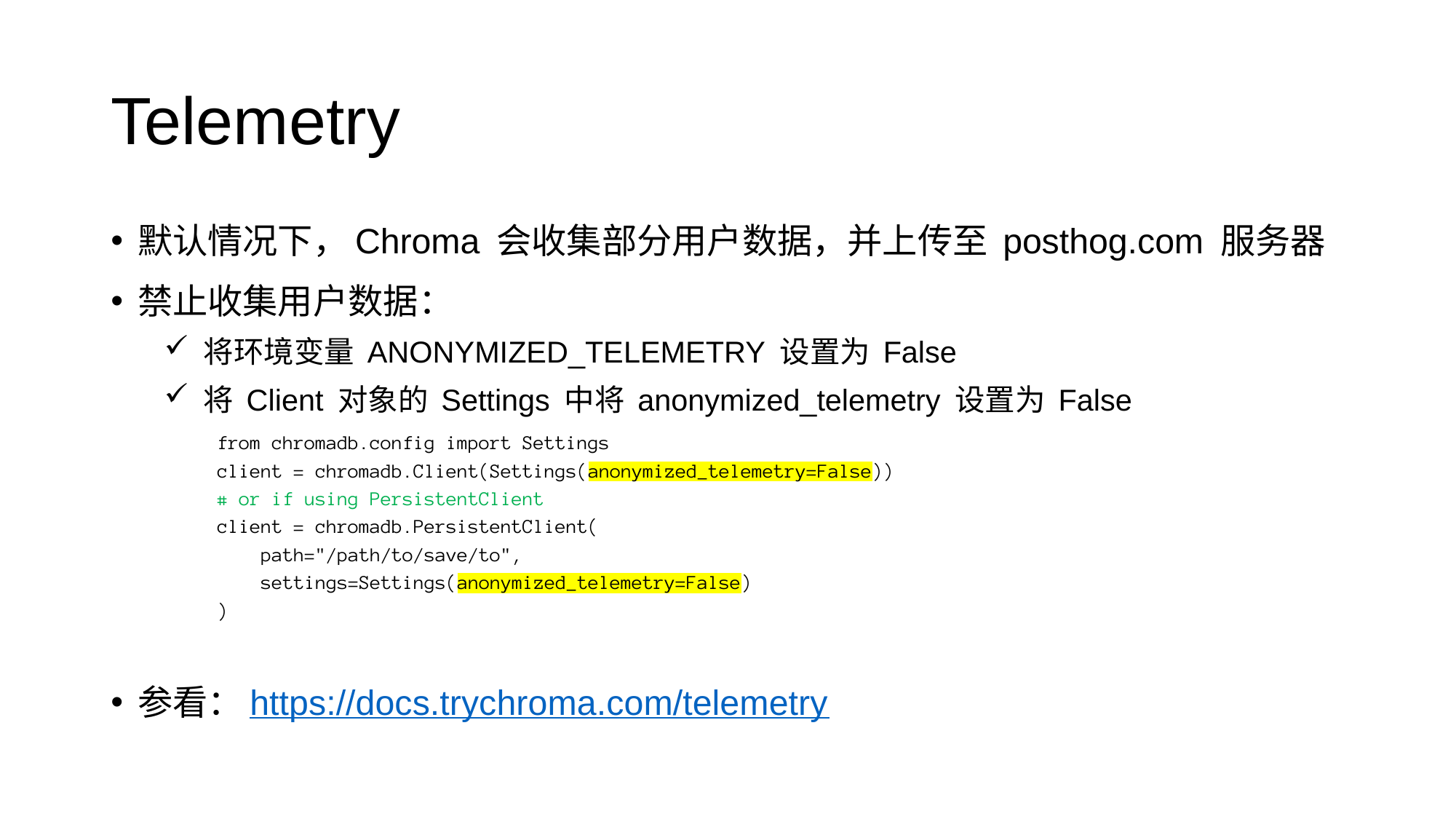

# Telemetry
默认情况下，Chroma 会收集部分用户数据，并上传至 posthog.com 服务器
禁止收集用户数据：
 将环境变量 ANONYMIZED_TELEMETRY 设置为 False
 将 Client 对象的 Settings 中将 anonymized_telemetry 设置为 False
from chromadb.config import Settings
client = chromadb.Client(Settings(anonymized_telemetry=False))
# or if using PersistentClient
client = chromadb.PersistentClient(
    path="/path/to/save/to",
    settings=Settings(anonymized_telemetry=False)
)

参看：https://docs.trychroma.com/telemetry